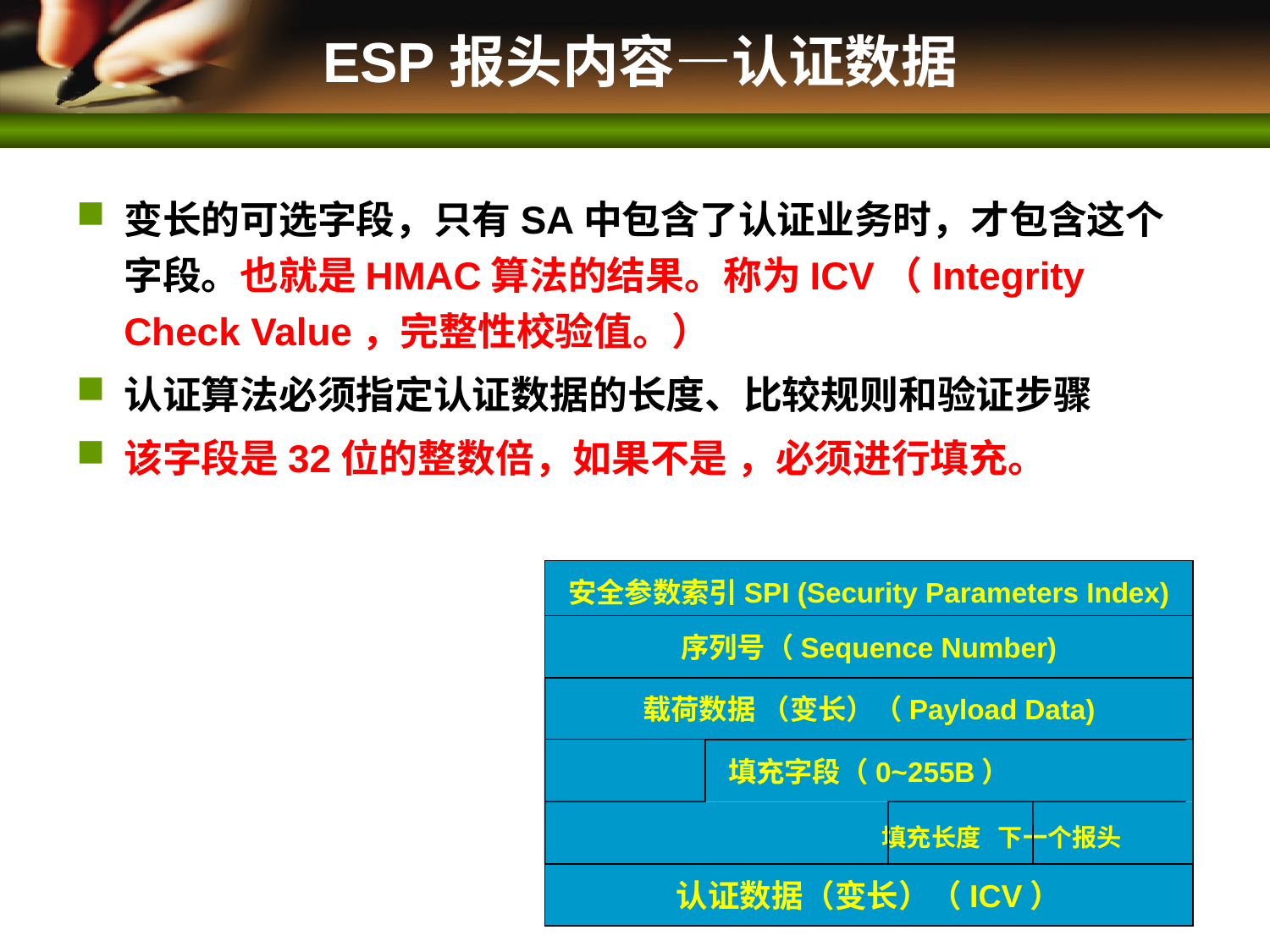

# ESP报头内容—认证数据
变长的可选字段，只有SA中包含了认证业务时，才包含这个字段。也就是HMAC算法的结果。称为ICV（Integrity Check Value，完整性校验值。）
认证算法必须指定认证数据的长度、比较规则和验证步骤
该字段是32位的整数倍，如果不是 ，必须进行填充。

安全参数索引SPI (Security Parameters Index)
序列号（Sequence Number)
载荷数据 （变长）（Payload Data)

填充字段（0~255B）

                                填充长度   下一个报头

认证数据（变长）（ICV）